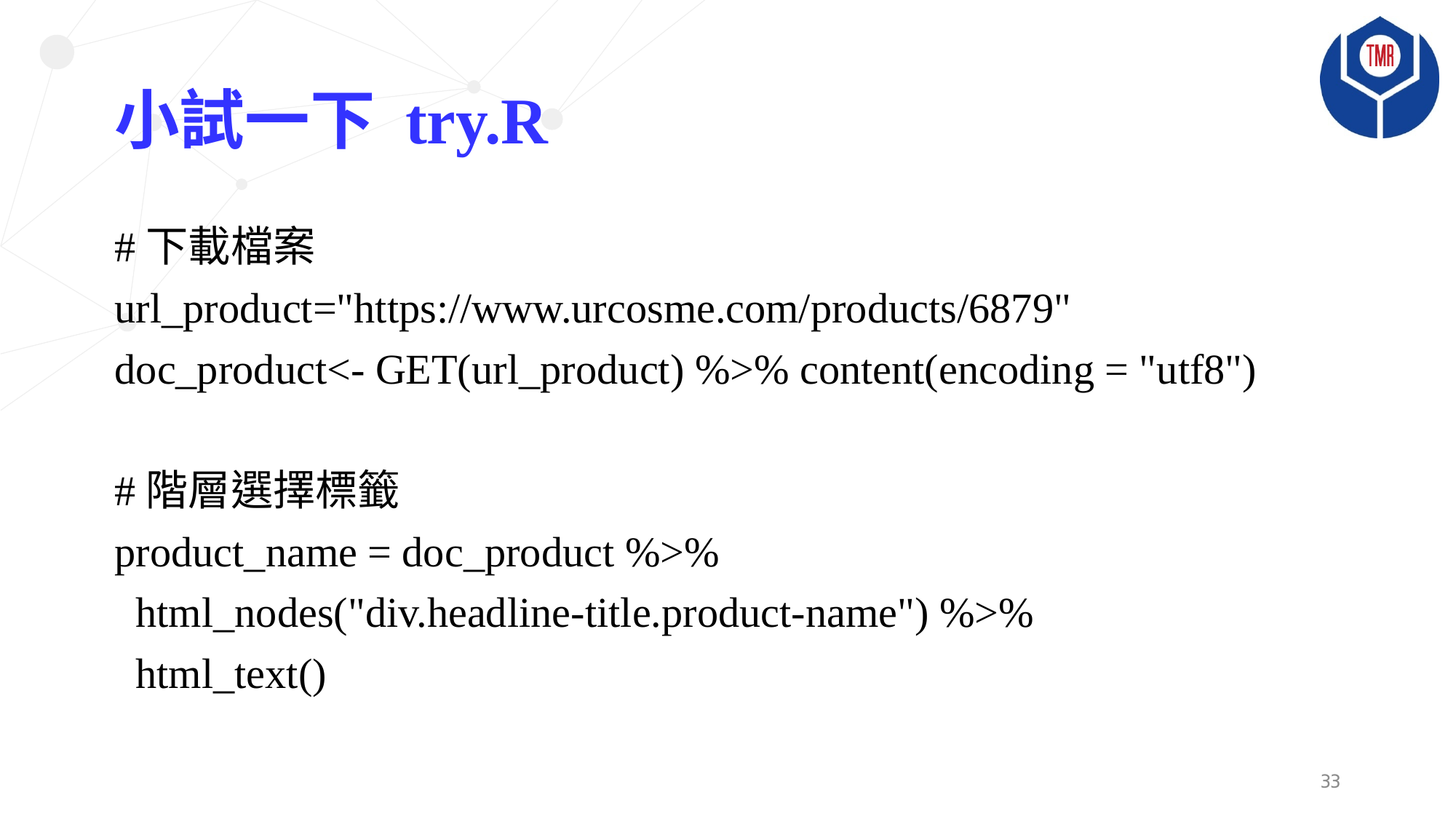

# 小試一下 try.R
#下載檔案
url_product="https://www.urcosme.com/products/6879"
doc_product<- GET(url_product) %>% content(encoding = "utf8")

#階層選擇標籤
product_name = doc_product %>%
  html_nodes("div.headline-title.product-name") %>%
  html_text()

33